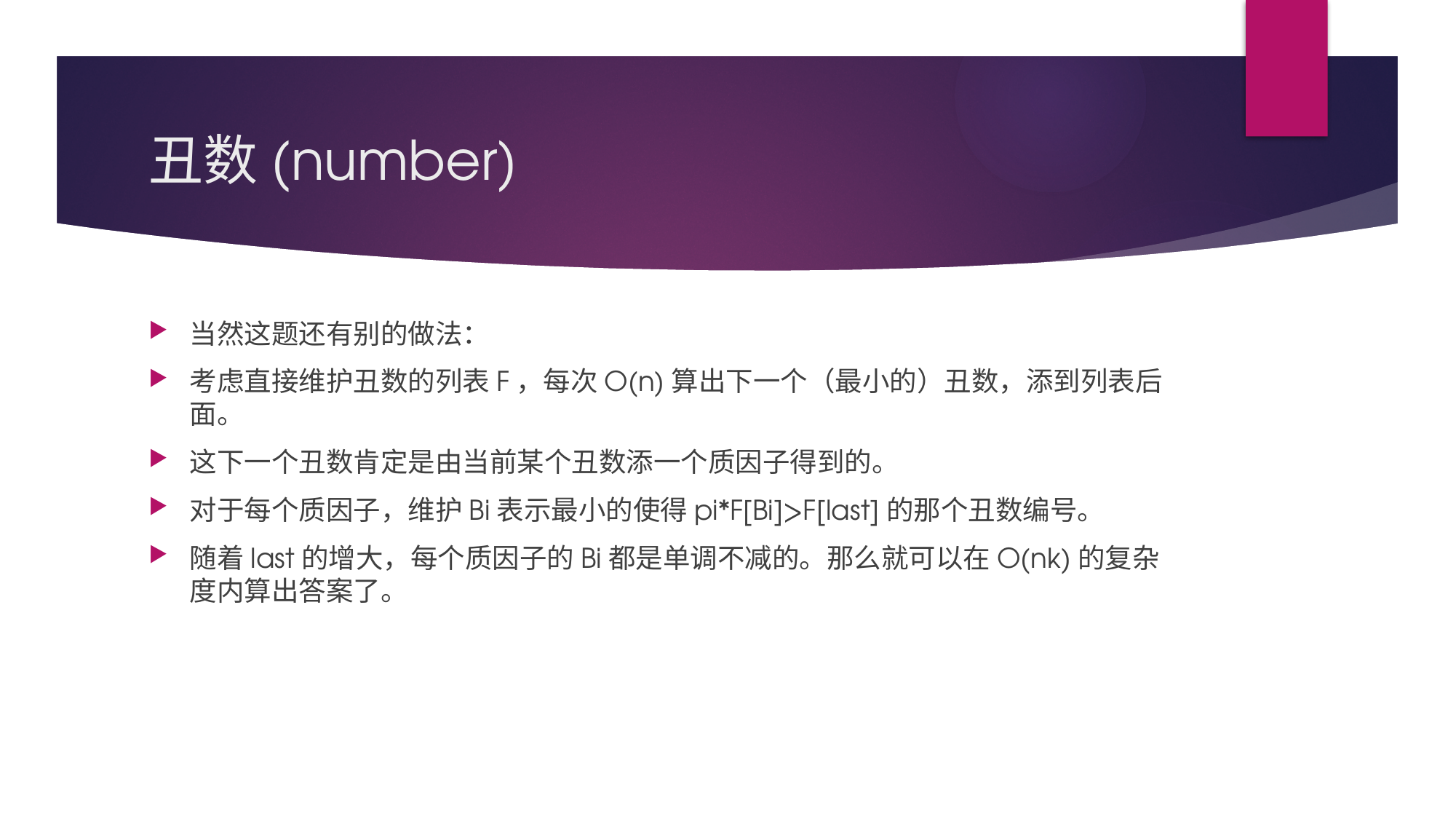

# 丑数(number)
当然这题还有别的做法：
考虑直接维护丑数的列表F，每次O(n)算出下一个（最小的）丑数，添到列表后面。
这下一个丑数肯定是由当前某个丑数添一个质因子得到的。
对于每个质因子，维护Bi表示最小的使得pi*F[Bi]>F[last]的那个丑数编号。
随着last的增大，每个质因子的Bi都是单调不减的。那么就可以在O(nk)的复杂度内算出答案了。